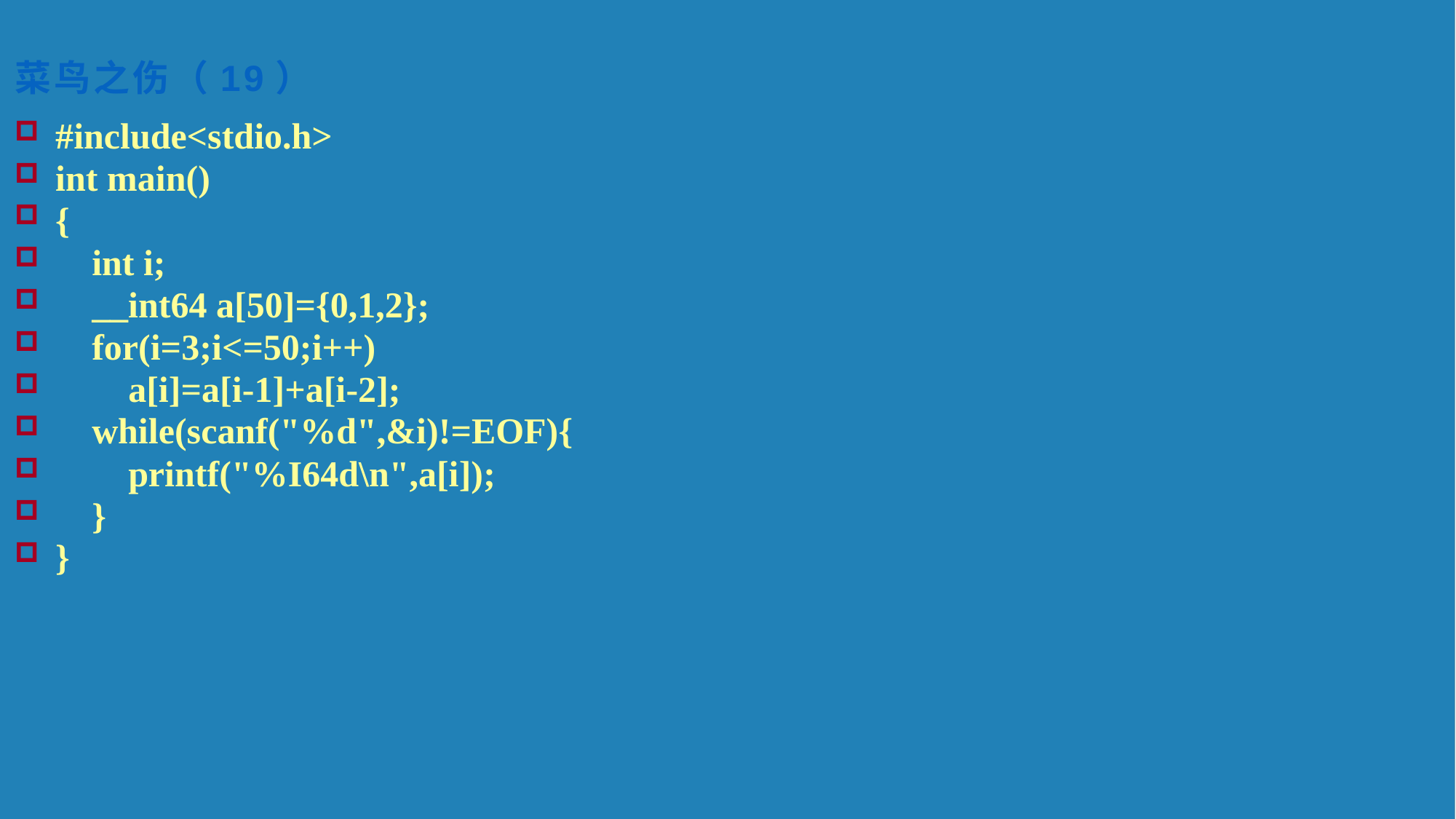

菜鸟之伤（19）
#include<stdio.h>
int main()
{
    int i;
    __int64 a[50]={0,1,2};
    for(i=3;i<=50;i++)
        a[i]=a[i-1]+a[i-2];
    while(scanf("%d",&i)!=EOF){
        printf("%I64d\n",a[i]);
    }
}

128